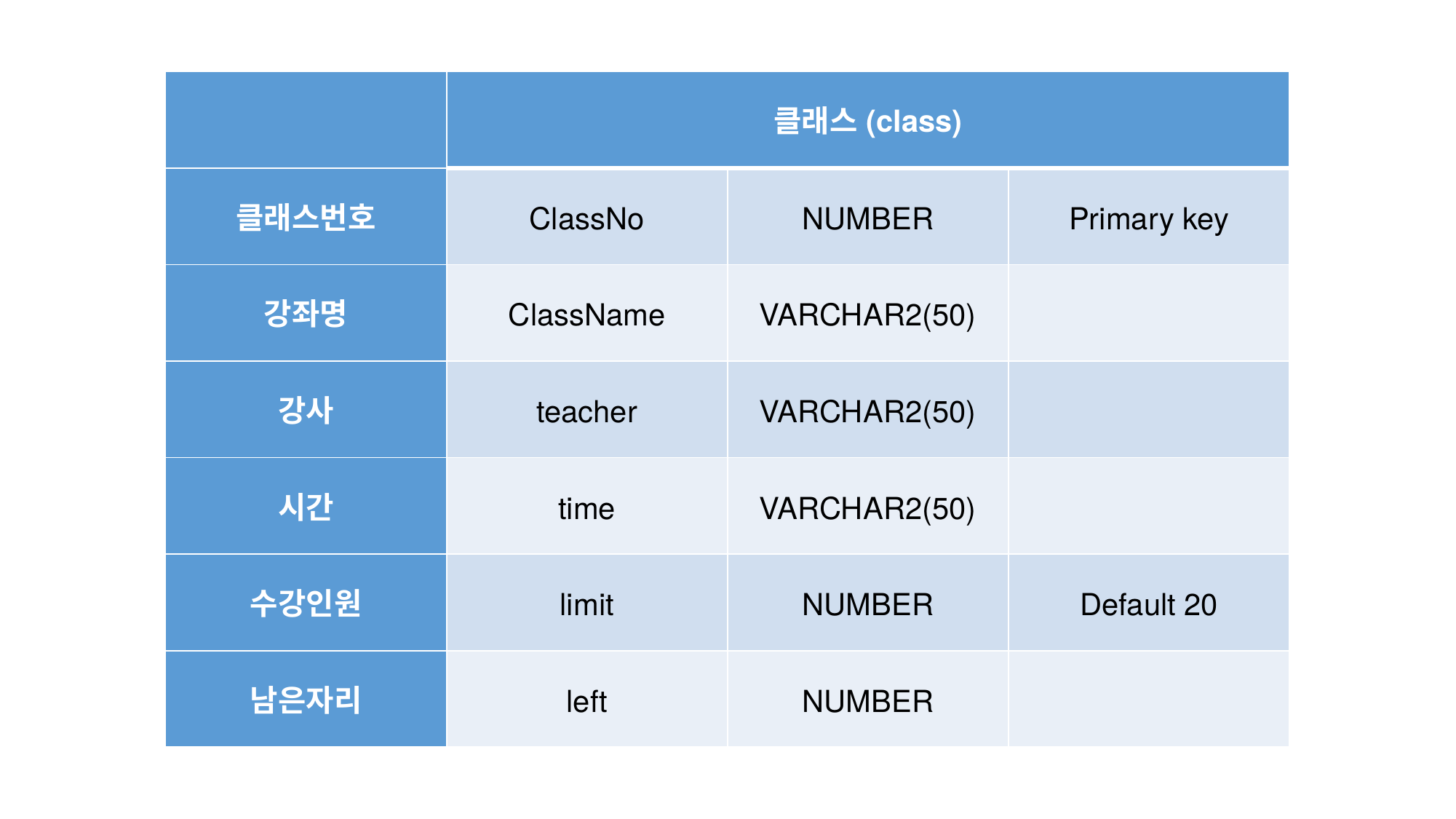

|  | 클래스(class) |  |  |
| --- | --- | --- | --- |
| 클래스번호 | ClassNo | NUMBER | Primary key |
| 강좌명 | ClassName | VARCHAR2(50) |  |
| 강사 | teacher | VARCHAR2(50) |  |
| 시간 | time | VARCHAR2(50) |  |
| 수강인원 | limit | NUMBER | Default 20 |
| 남은자리 | left | NUMBER |  |